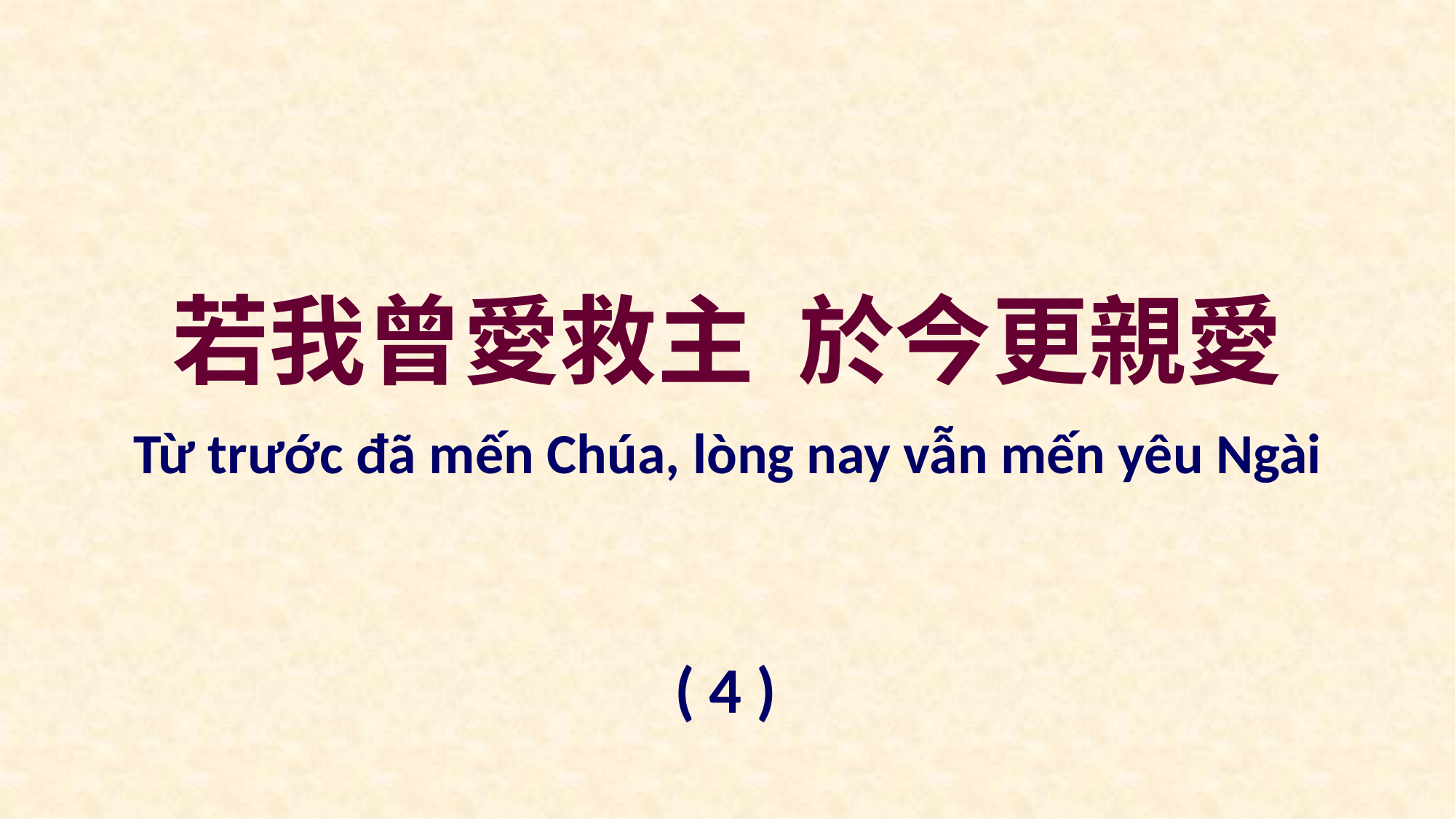

若我曾愛救主  於今更親愛
Từ trước đã mến Chúa, lòng nay vẫn mến yêu Ngài
( 4 )